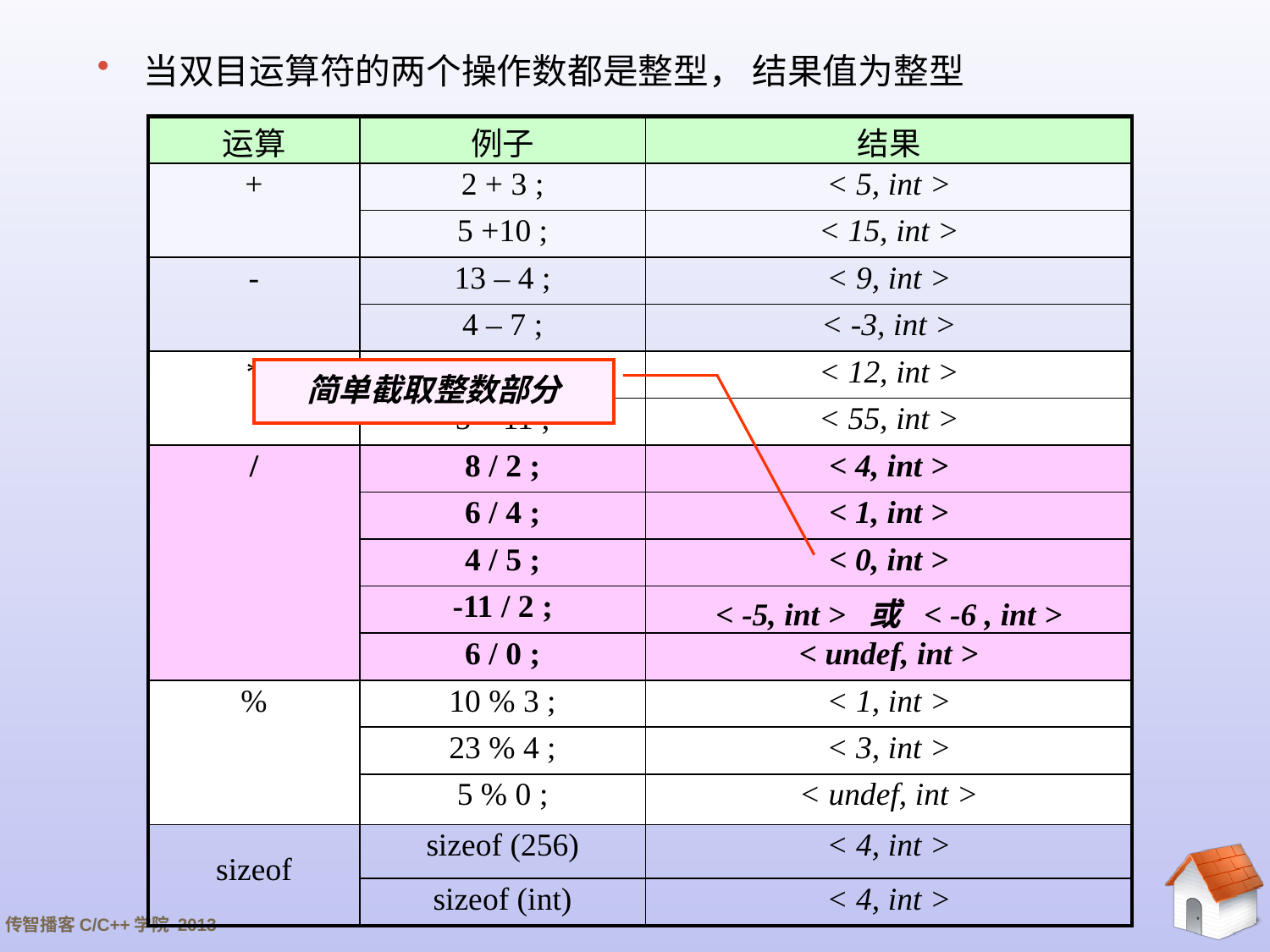

当双目运算符的两个操作数都是整型， 结果值为整型
| 运算 | 例子 | 结果 |
| --- | --- | --- |
| + | 2 + 3 ; | < 5, int > |
|  | 5 +10 ; | < 15, int > |
| - | 13 – 4 ; | < 9, int > |
|  | 4 – 7 ; | < -3, int > |
| \* | 3 \* 4 ; | < 12, int > |
|  | 5 \* 11 ; | < 55, int > |
| / | 8 / 2 ; | < 4, int > |
|  | 6 / 4 ; | < 1, int > |
|  | 4 / 5 ; | < 0, int > |
|  | -11 / 2 ; | < -5, int > 或 < -6 , int > |
|  | 6 / 0 ; | < undef, int > |
| % | 10 % 3 ; | < 1, int > |
|  | 23 % 4 ; | < 3, int > |
|  | 5 % 0 ; | < undef, int > |
| sizeof | sizeof (256) | < 4, int > |
|  | sizeof (int) | < 4, int > |
简单截取整数部分